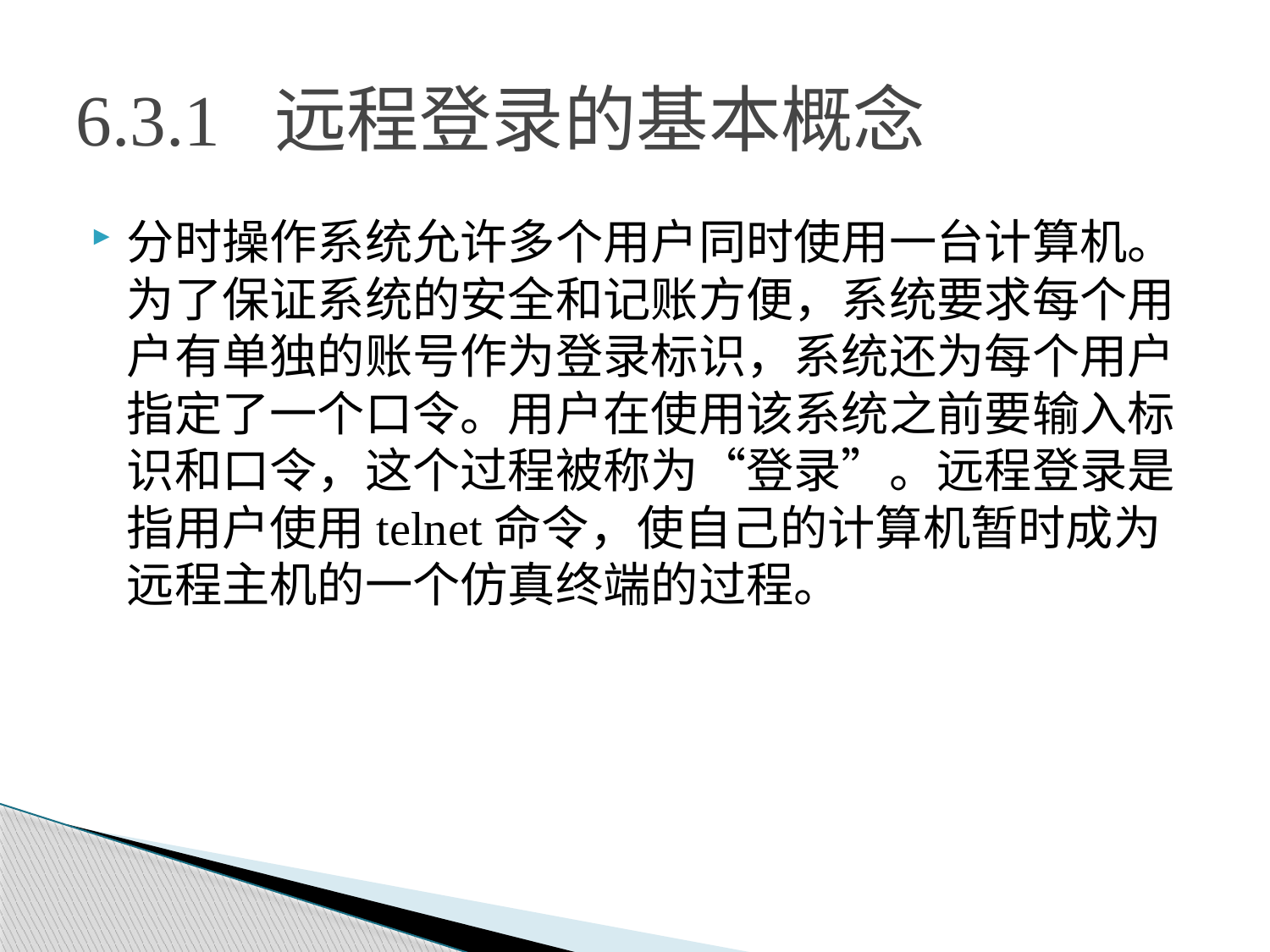

# 6.3.1  远程登录的基本概念
分时操作系统允许多个用户同时使用一台计算机。为了保证系统的安全和记账方便，系统要求每个用户有单独的账号作为登录标识，系统还为每个用户指定了一个口令。用户在使用该系统之前要输入标识和口令，这个过程被称为“登录”。远程登录是指用户使用telnet命令，使自己的计算机暂时成为远程主机的一个仿真终端的过程。